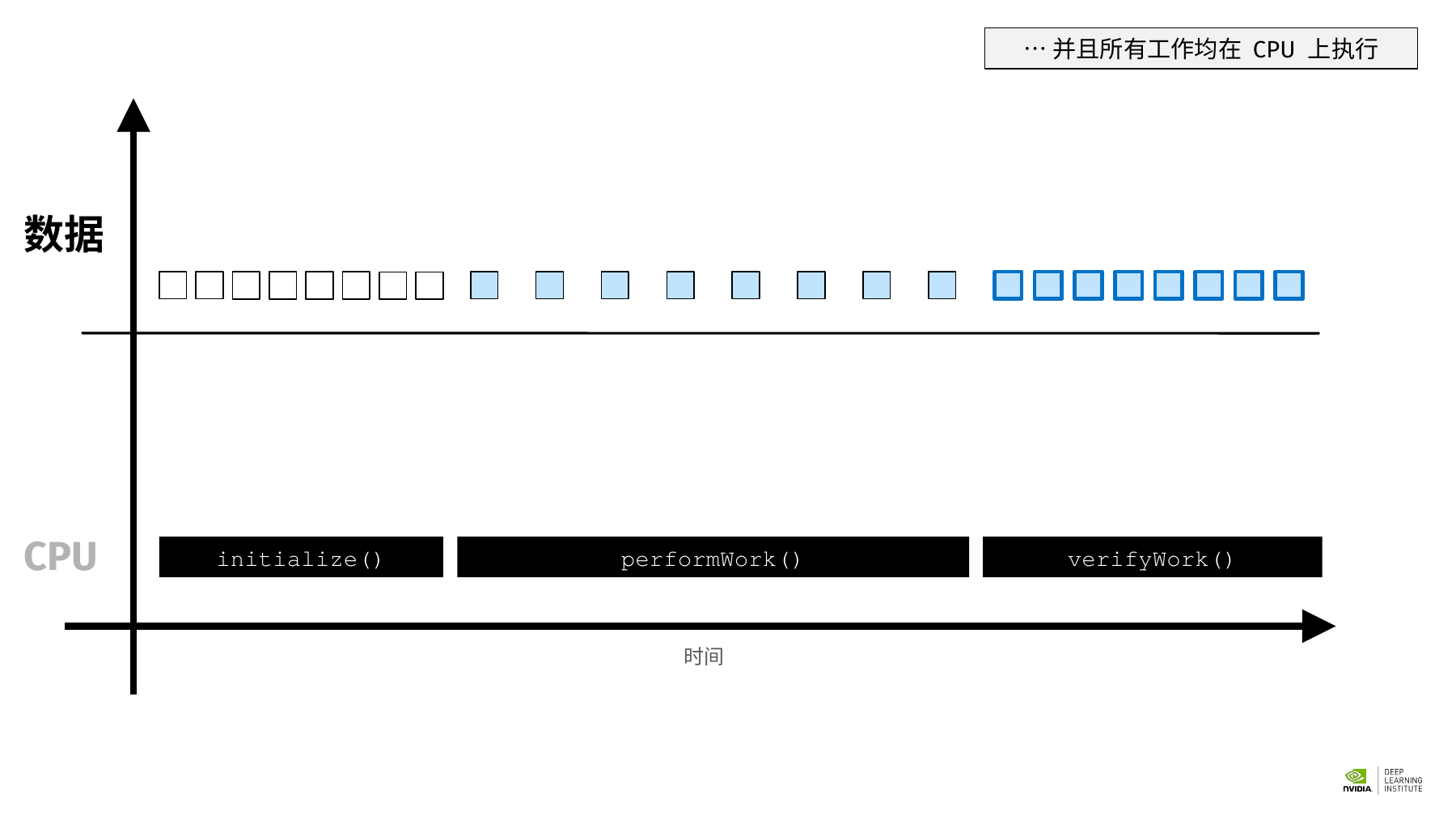

…并且所有工作均在 CPU 上执行
时间
数据

CPU
initialize()
performWork()
verifyWork()
时间